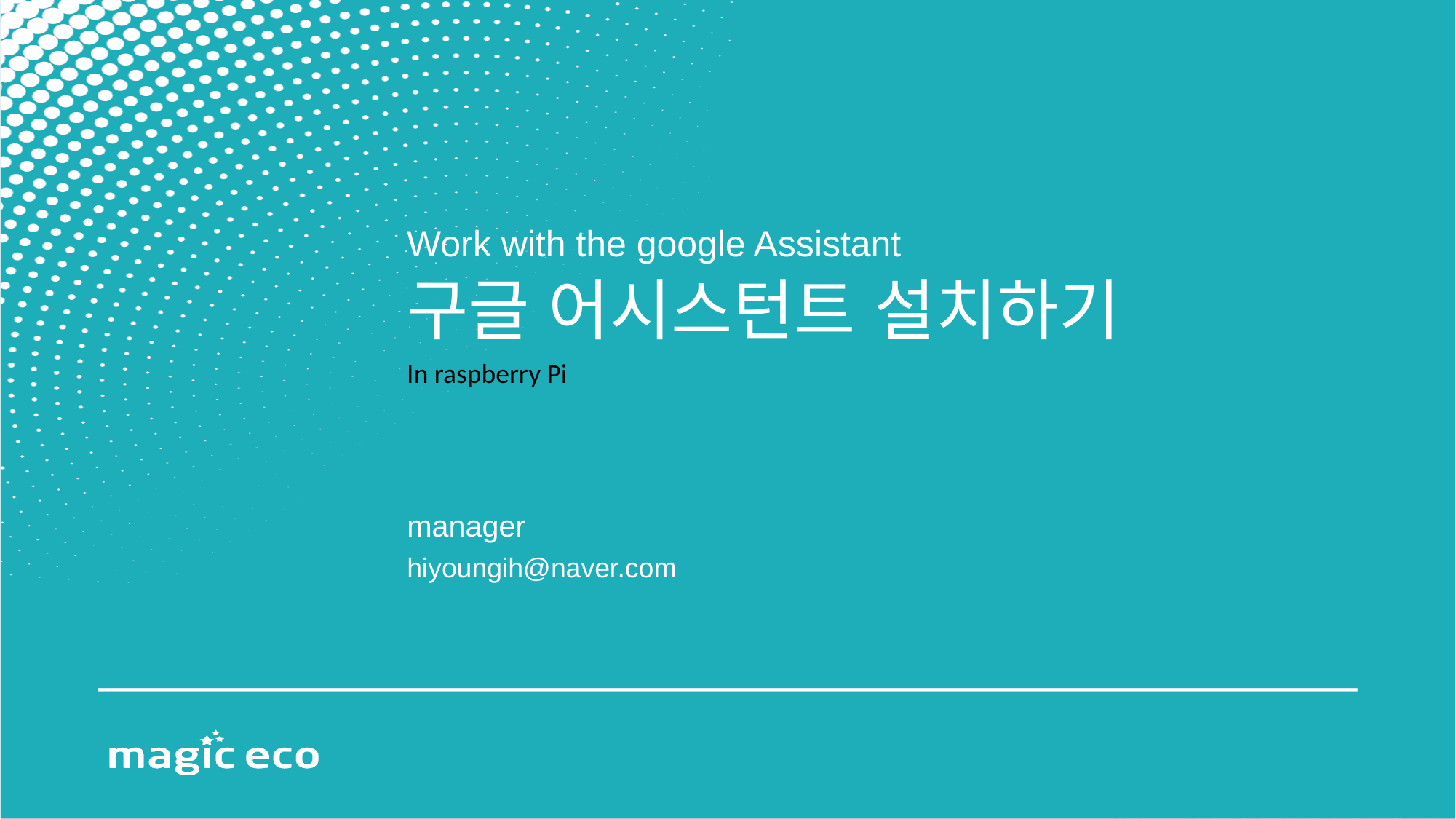

# Work with the google Assistant
구글 어시스턴트 설치하기
In raspberry Pi
manager
hiyoungih@naver.com